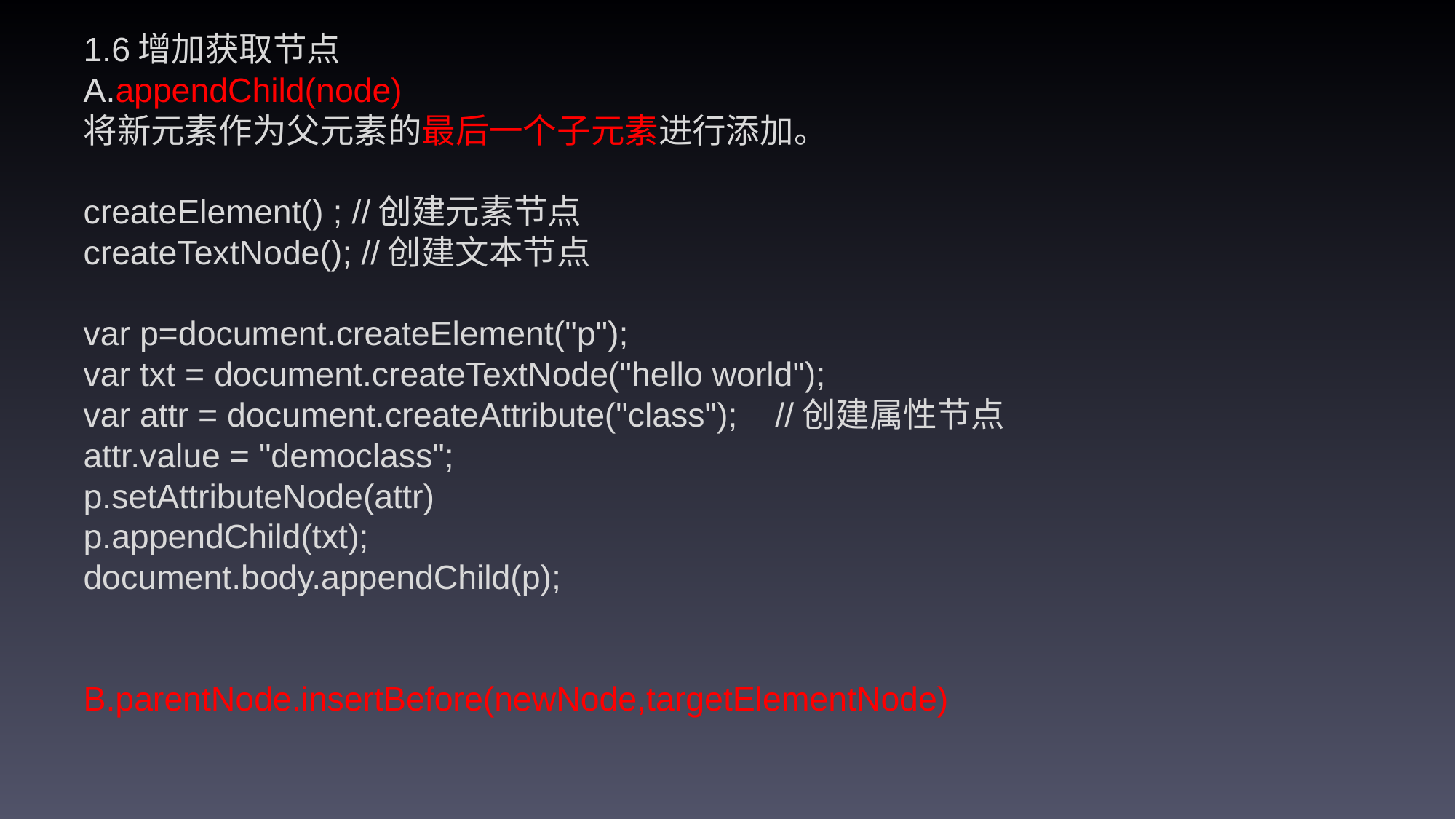

1.6增加获取节点
A.appendChild(node)
将新元素作为父元素的最后一个子元素进行添加。

createElement() ; //创建元素节点
createTextNode(); //创建文本节点

var p=document.createElement("p");
var txt = document.createTextNode("hello world");
var attr = document.createAttribute("class");    //创建属性节点
attr.value = "democlass";
p.setAttributeNode(attr)
p.appendChild(txt);
document.body.appendChild(p);

B.parentNode.insertBefore(newNode,targetElementNode)